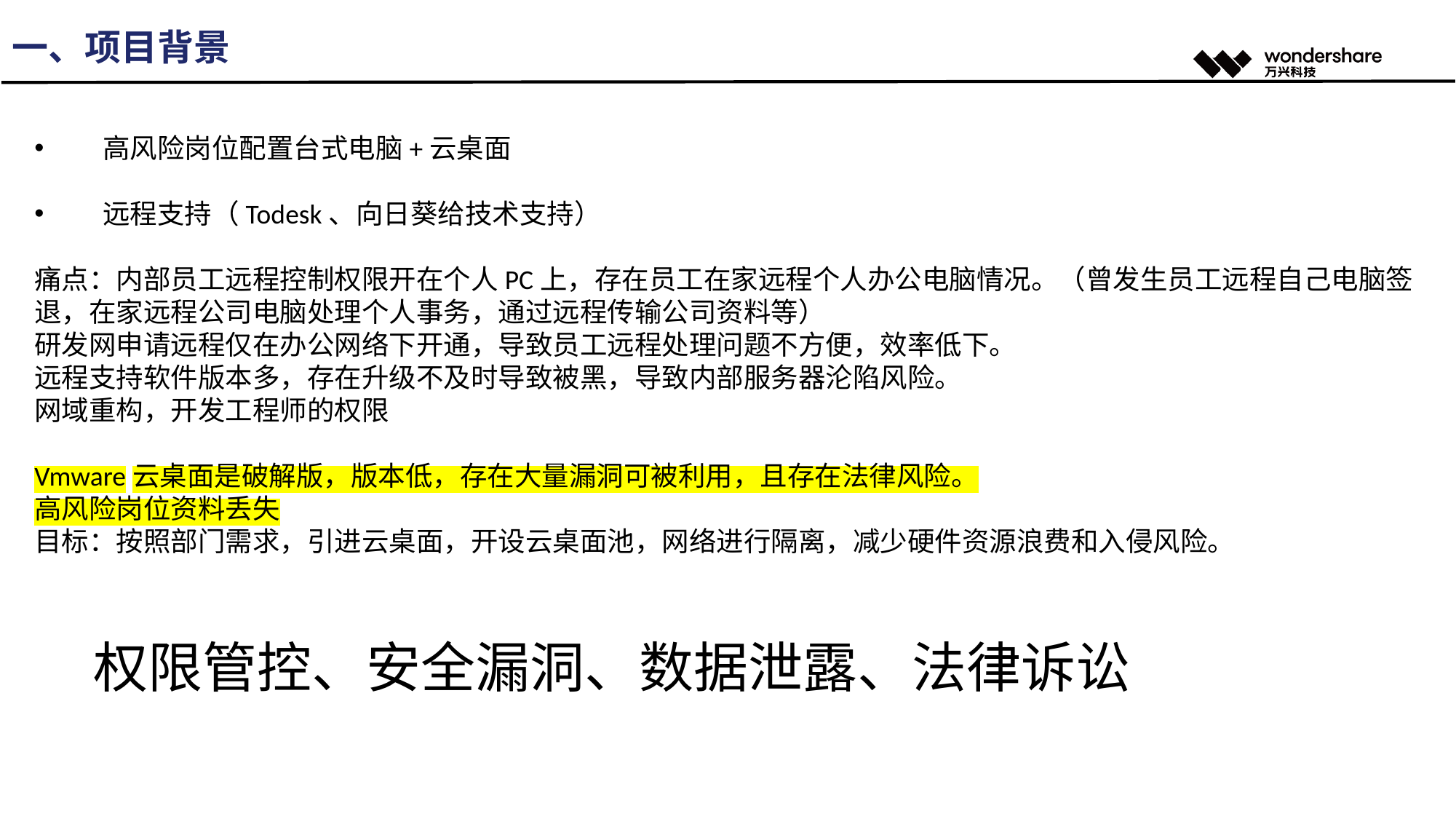

一、项目背景
高风险岗位配置台式电脑+云桌面

远程支持（Todesk、向日葵给技术支持）

痛点：内部员工远程控制权限开在个人PC上，存在员工在家远程个人办公电脑情况。（曾发生员工远程自己电脑签退，在家远程公司电脑处理个人事务，通过远程传输公司资料等）
研发网申请远程仅在办公网络下开通，导致员工远程处理问题不方便，效率低下。
远程支持软件版本多，存在升级不及时导致被黑，导致内部服务器沦陷风险。
网域重构，开发工程师的权限

Vmware云桌面是破解版，版本低，存在大量漏洞可被利用，且存在法律风险。
高风险岗位资料丢失
目标：按照部门需求，引进云桌面，开设云桌面池，网络进行隔离，减少硬件资源浪费和入侵风险。

权限管控、安全漏洞、数据泄露、法律诉讼